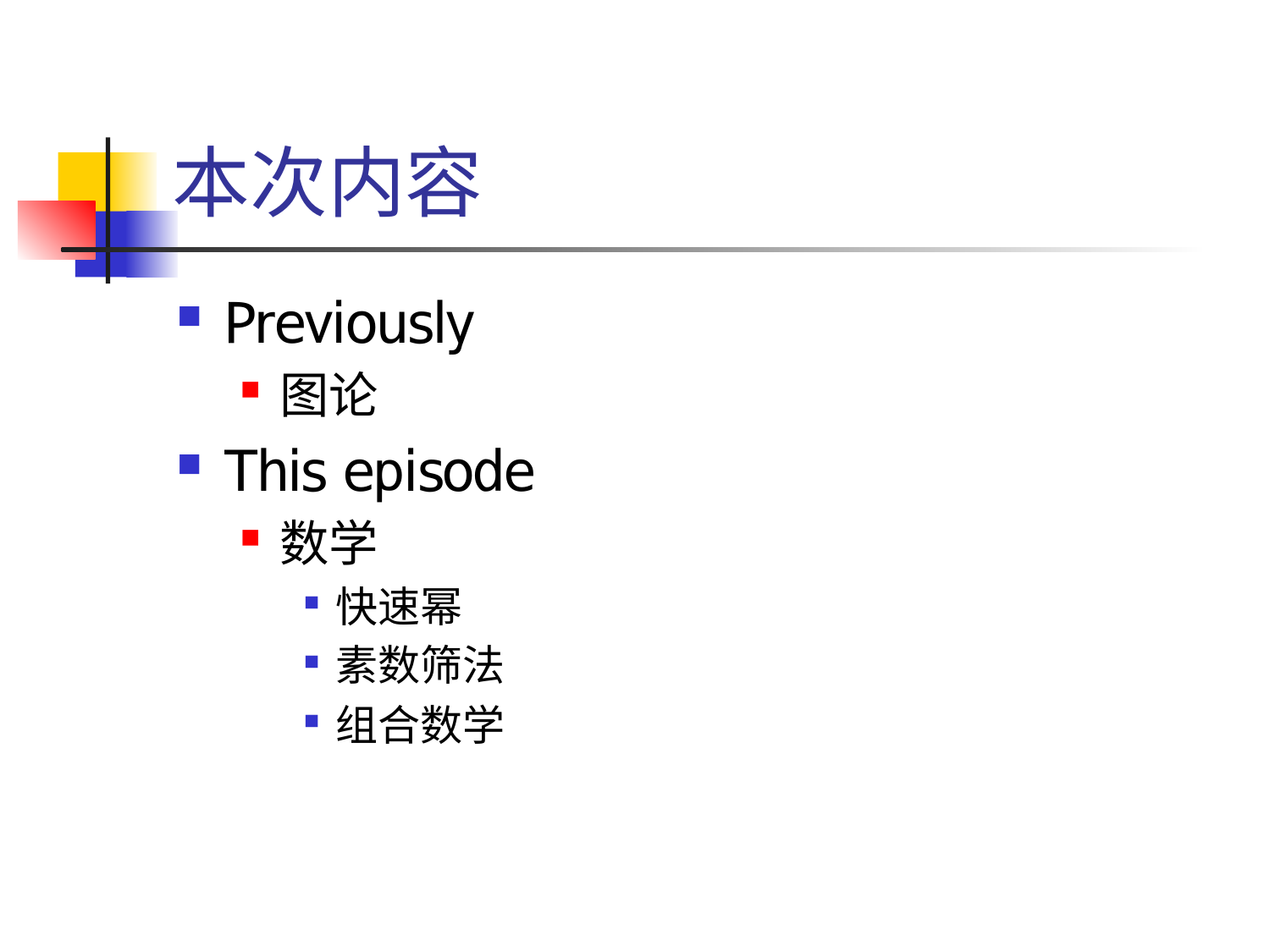

# 本次内容
Previously
图论
This episode
数学
快速幂
素数筛法
组合数学